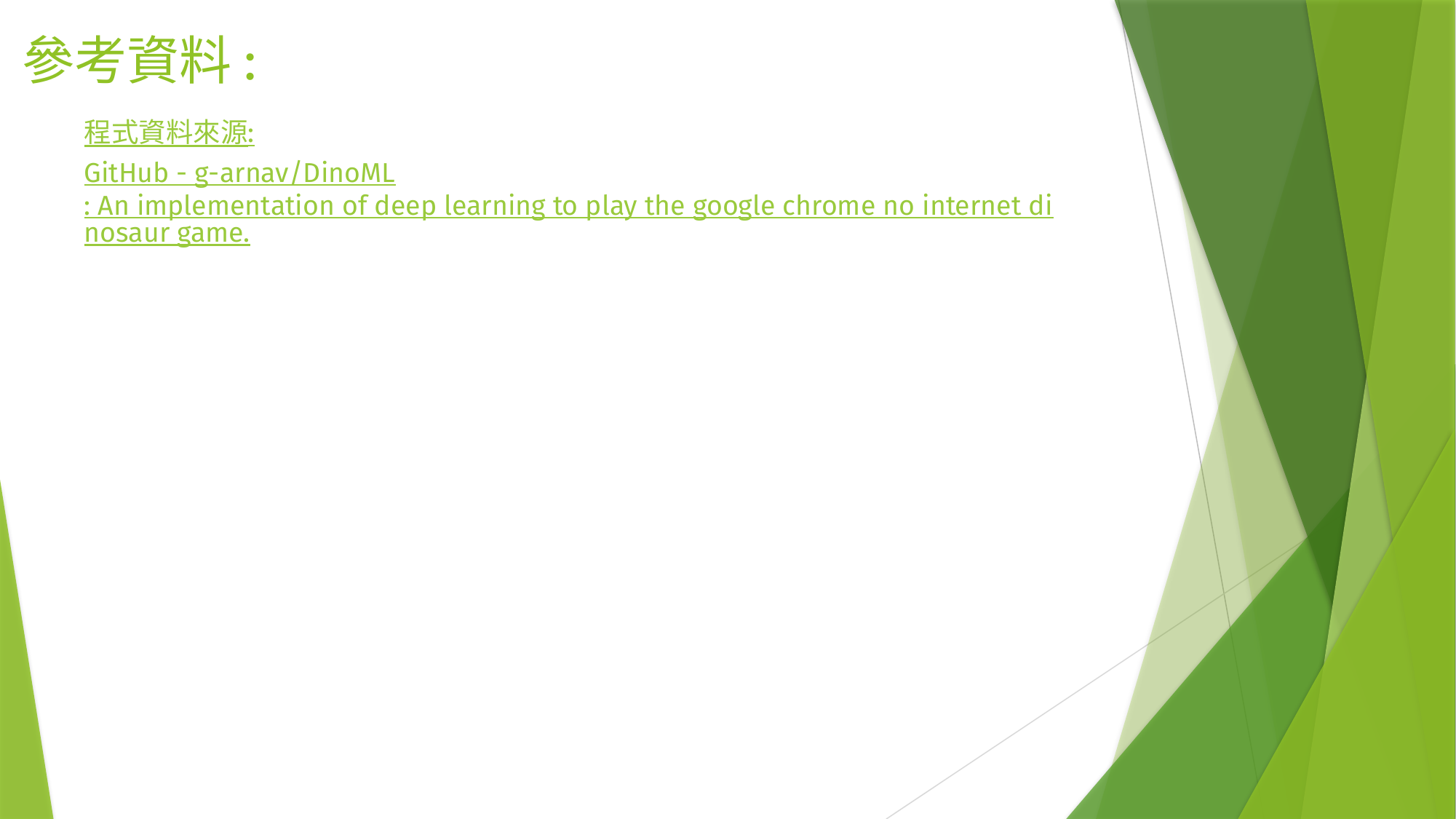

# 參考資料:
程式資料來源:
GitHub - g-arnav/DinoML: An implementation of deep learning to play the google chrome no internet dinosaur game.